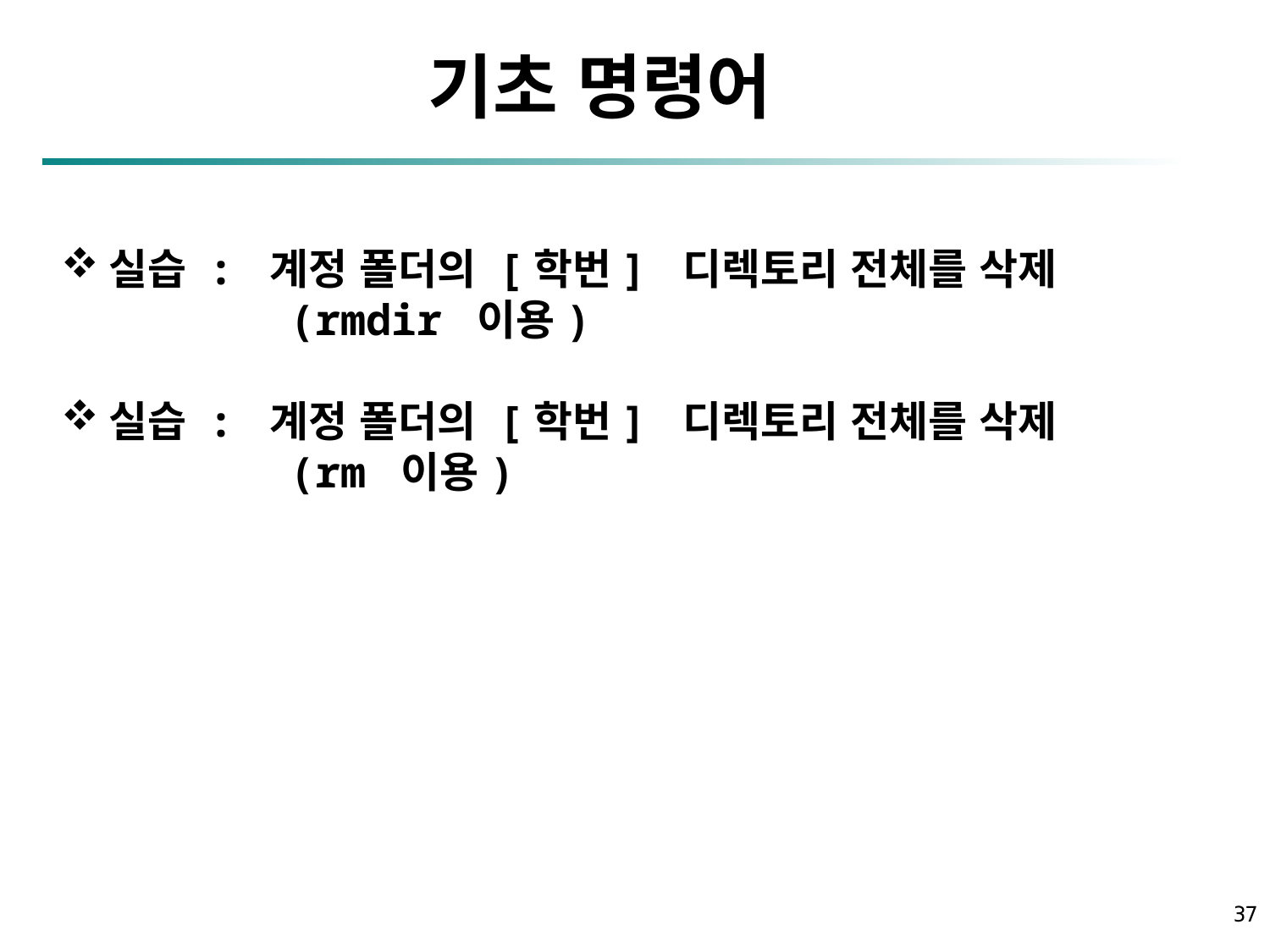

파일 편집 : VI 에디터
기초 명령어
실습 : 계정 폴더의 [학번] 디렉토리 전체를 삭제
         (rmdir 이용)

실습 : 계정 폴더의 [학번] 디렉토리 전체를 삭제
         (rm 이용)

37